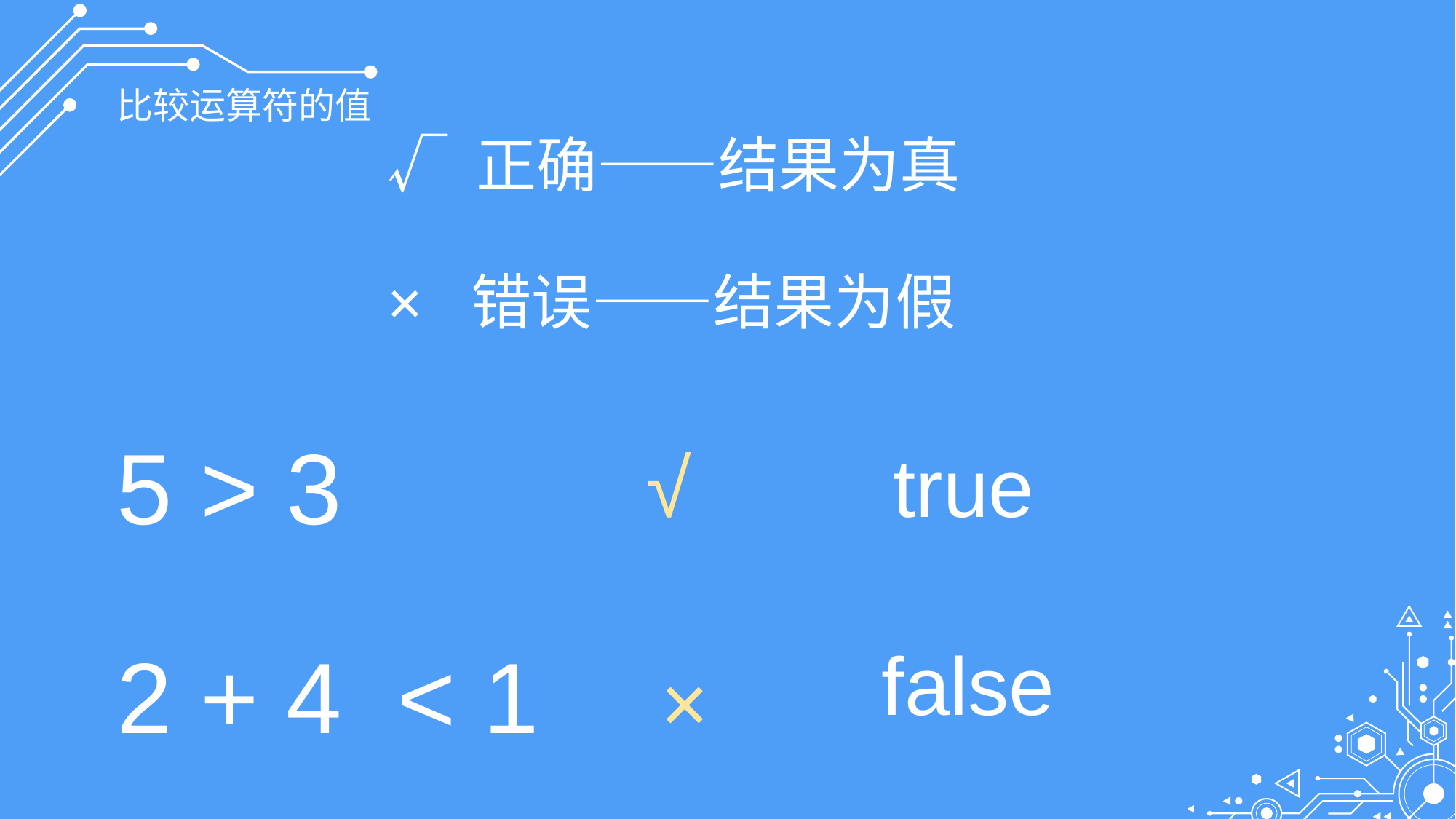

比较运算符的值
√ 正确——结果为真
×  错误——结果为假
5 > 3
√
true
2 + 4  < 1
false
×